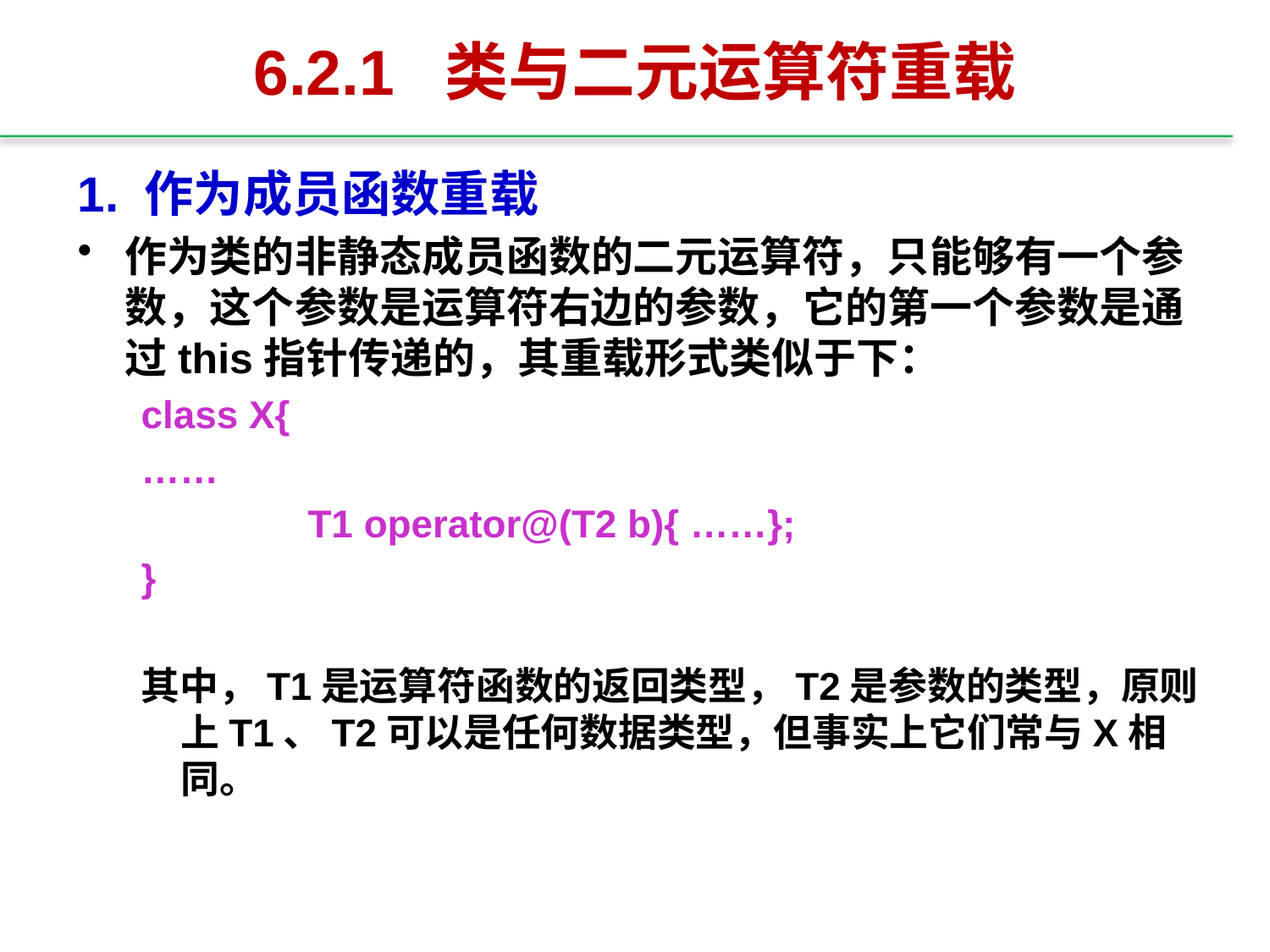

# 6.2.1  类与二元运算符重载
1. 作为成员函数重载
作为类的非静态成员函数的二元运算符，只能够有一个参数，这个参数是运算符右边的参数，它的第一个参数是通过this指针传递的，其重载形式类似于下：
class X{
……
		T1 operator@(T2 b){ ……};
}

其中，T1是运算符函数的返回类型，T2是参数的类型，原则上T1、T2可以是任何数据类型，但事实上它们常与X相同。